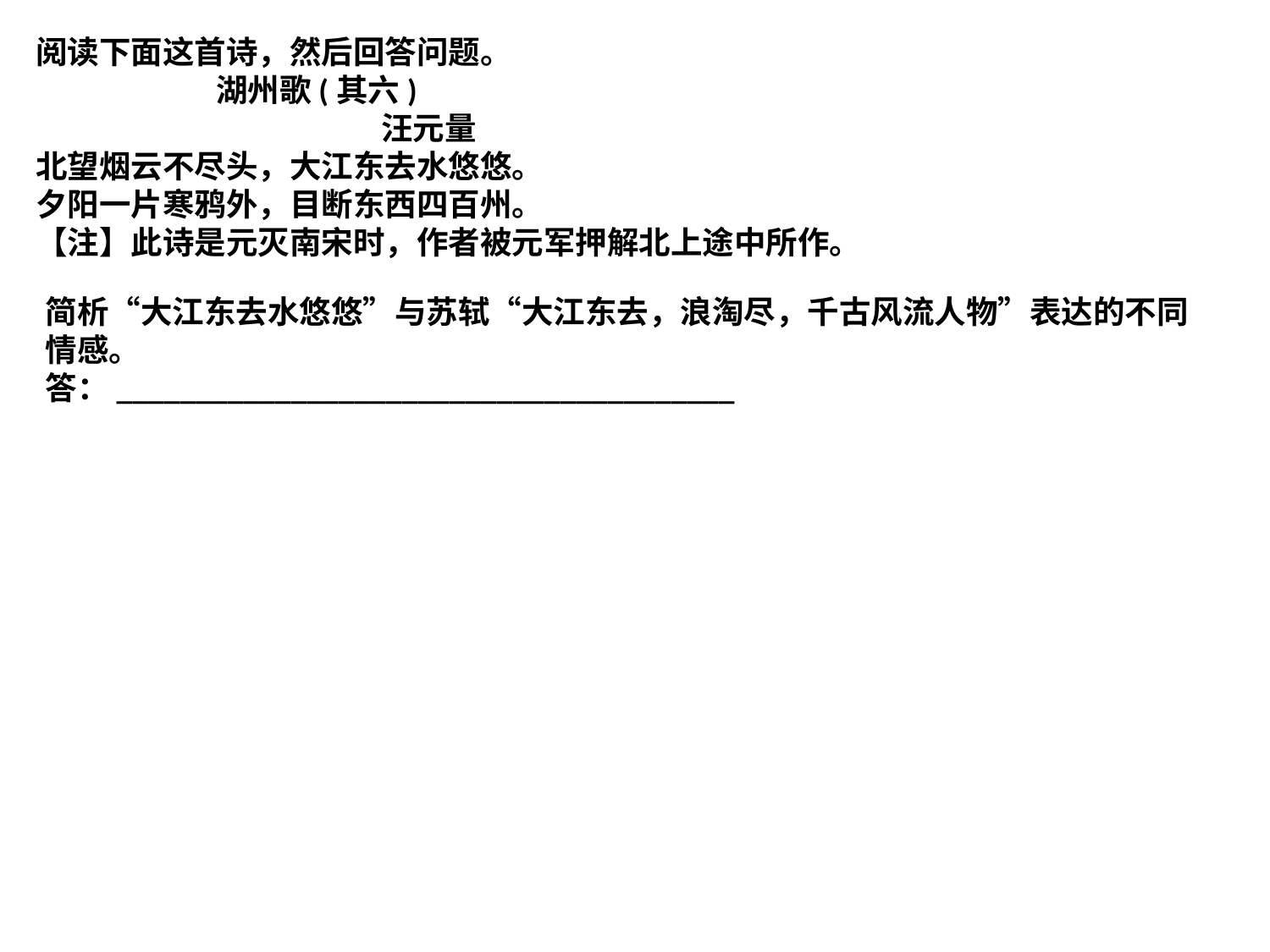

阅读下面这首诗，然后回答问题。
                        湖州歌(其六)
                                               汪元量
北望烟云不尽头，大江东去水悠悠。
夕阳一片寒鸦外，目断东西四百州。
【注】此诗是元灭南宋时，作者被元军押解北上途中所作。
简析“大江东去水悠悠”与苏轼“大江东去，浪淘尽，千古风流人物”表达的不同情感。
答：_______________________________________